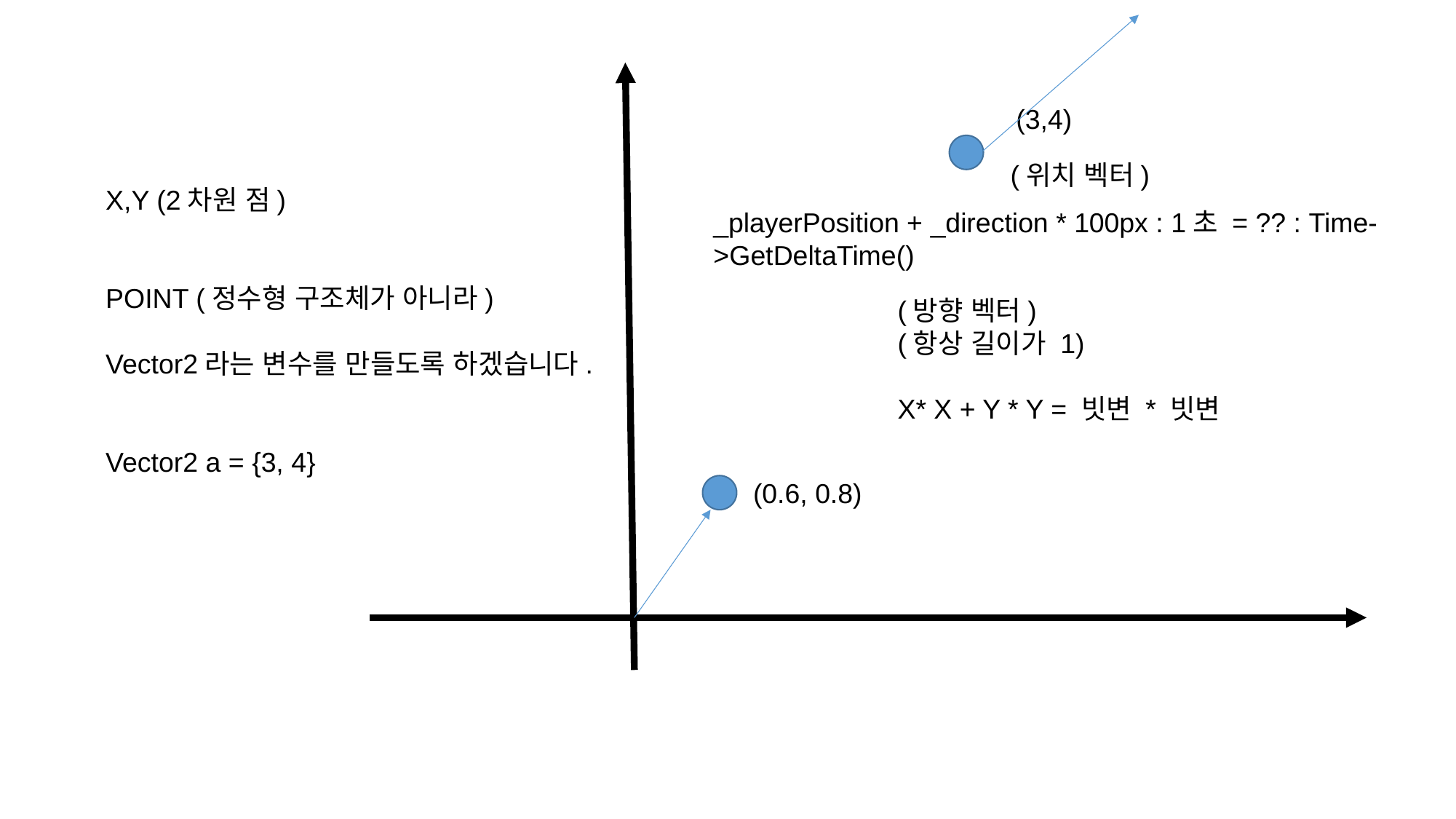

(3,4)

(위치 벡터)
X,Y (2차원 점)

POINT (정수형 구조체가 아니라)

Vector2라는 변수를 만들도록 하겠습니다.

Vector2 a = {3, 4}
_playerPosition + _direction * 100px : 1초 = ?? : Time->GetDeltaTime()
(방향 벡터)
(항상 길이가 1)

X* X + Y * Y = 빗변 * 빗변
(0.6, 0.8)